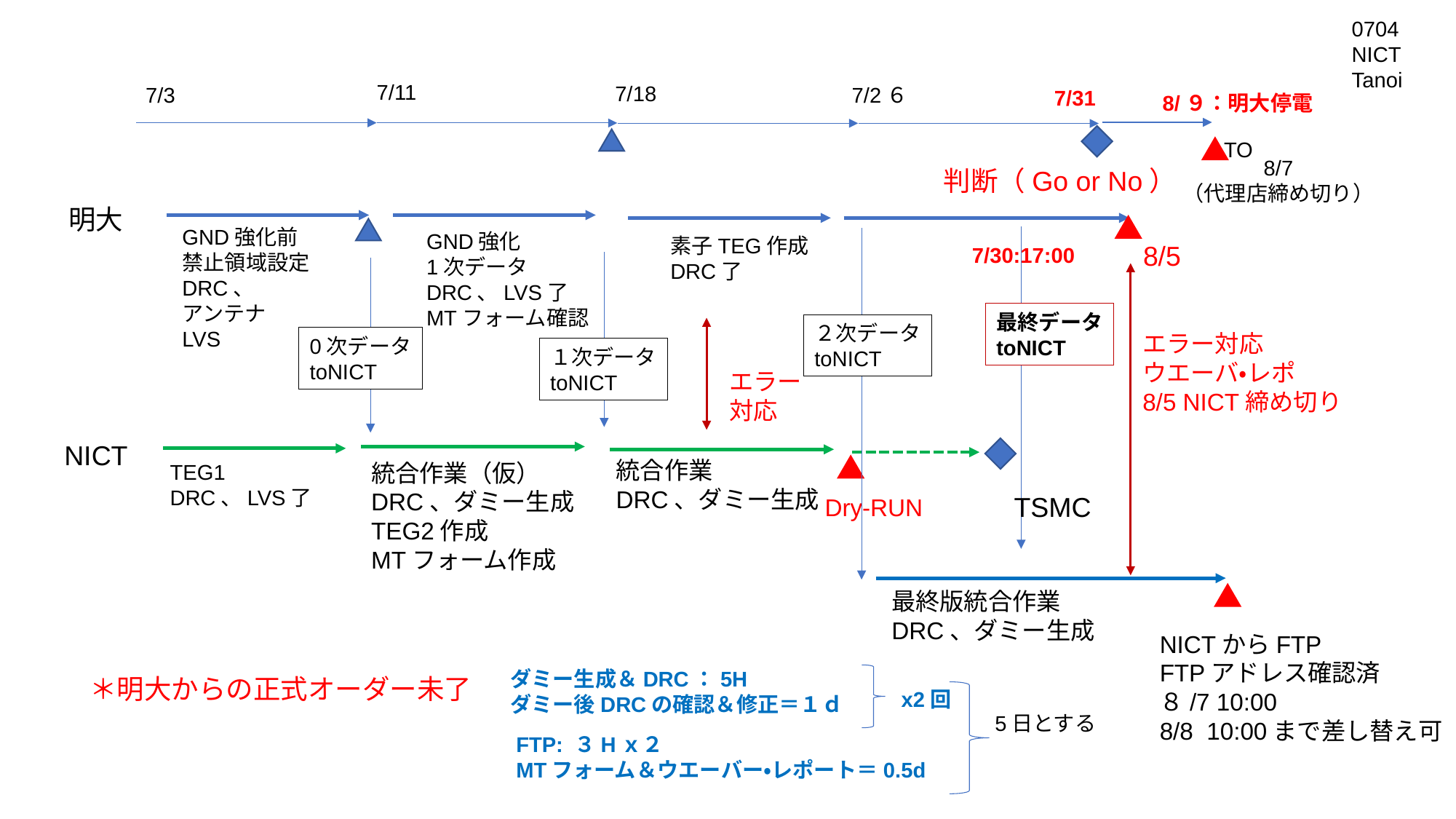

0704
NICT
Tanoi
7/11
7/18
7/3
7/2６
7/31
8/９：明大停電

TO

8/7
（代理店締め切り）
判断（Go or No）
明大

GND強化前
禁止領域設定
DRC、
アンテナ
LVS

GND強化
1次データ
DRC、LVS了
MTフォーム確認
素子TEG作成
DRC了
8/5
7/30:17:00
最終データ
toNICT
２次データ
toNICT
エラー対応
ウエーバ・レポ
8/5 NICT締め切り
0次データ
toNICT
１次データ
toNICT
エラー
対応
NICT

統合作業
DRC、ダミー生成
統合作業（仮）
DRC、ダミー生成
TEG2作成
MTフォーム作成
TEG1
DRC、LVS了

TSMC
Dry-RUN
最終版統合作業
DRC、ダミー生成

NICTからFTP
FTPアドレス確認済
８/7 10:00
8/8  10:00まで差し替え可

ダミー生成＆DRC：5H
ダミー後DRCの確認＆修正＝１ｄ

＊明大からの正式オーダー未了
x2回

5日とする
FTP: ３Hｘ２
MTフォーム＆ウエーバー・レポート＝0.5d